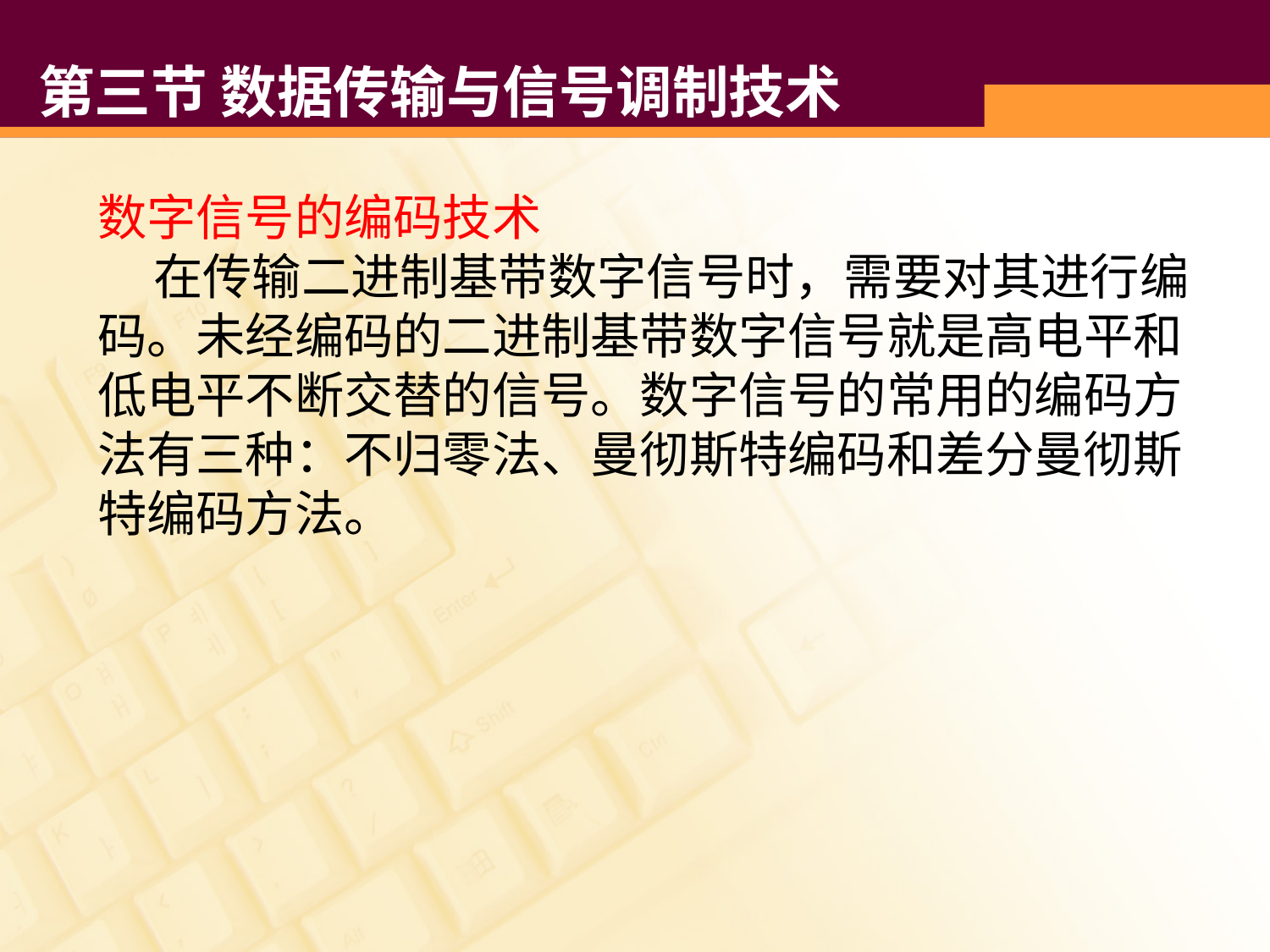

# 第三节 数据传输与信号调制技术
数字信号的编码技术
    在传输二进制基带数字信号时，需要对其进行编码。未经编码的二进制基带数字信号就是高电平和低电平不断交替的信号。数字信号的常用的编码方法有三种：不归零法、曼彻斯特编码和差分曼彻斯特编码方法。